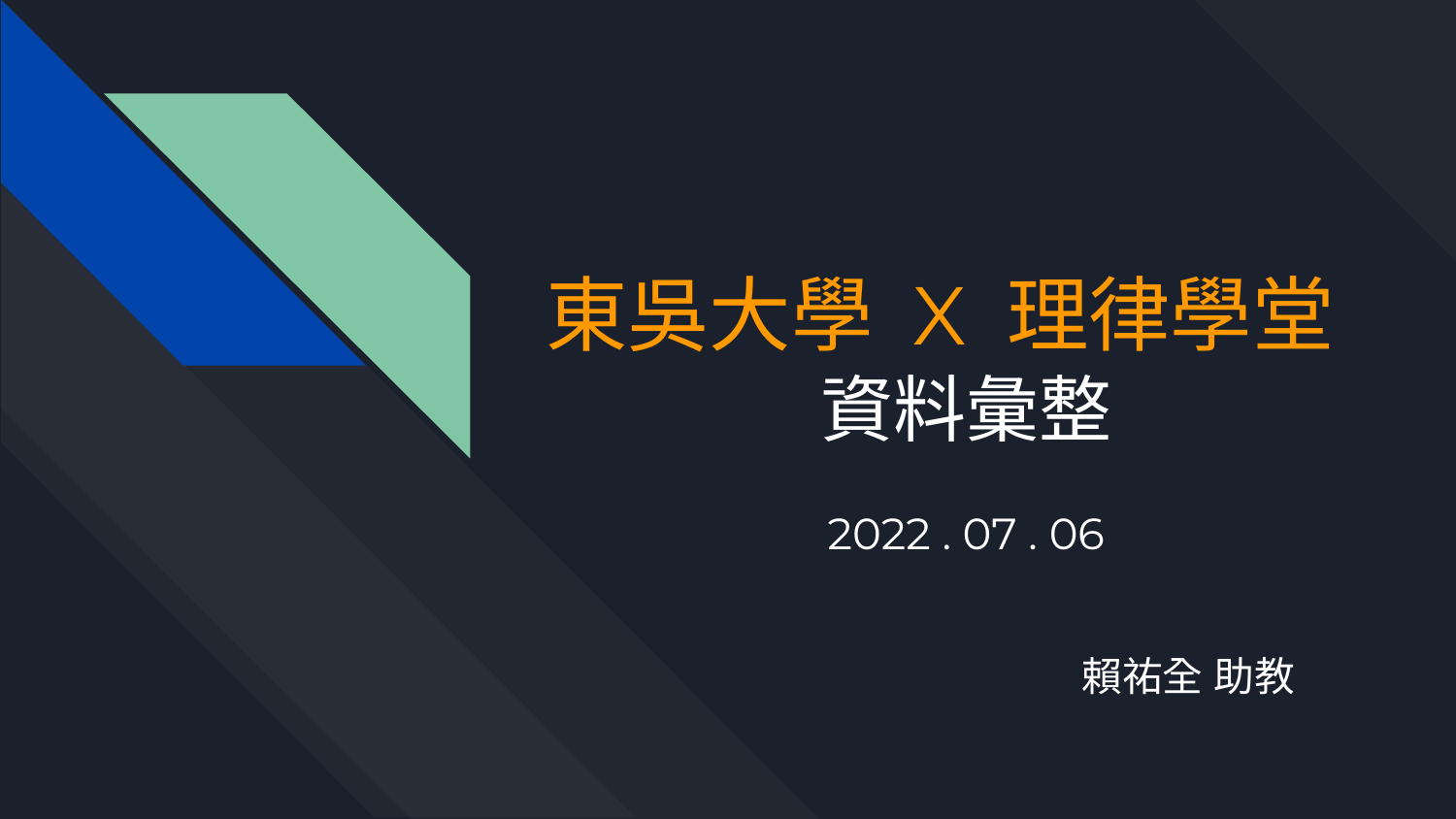

# 東吳大學 X 理律學堂
資料彙整

2022 . 07 . 06
賴祐全 助教